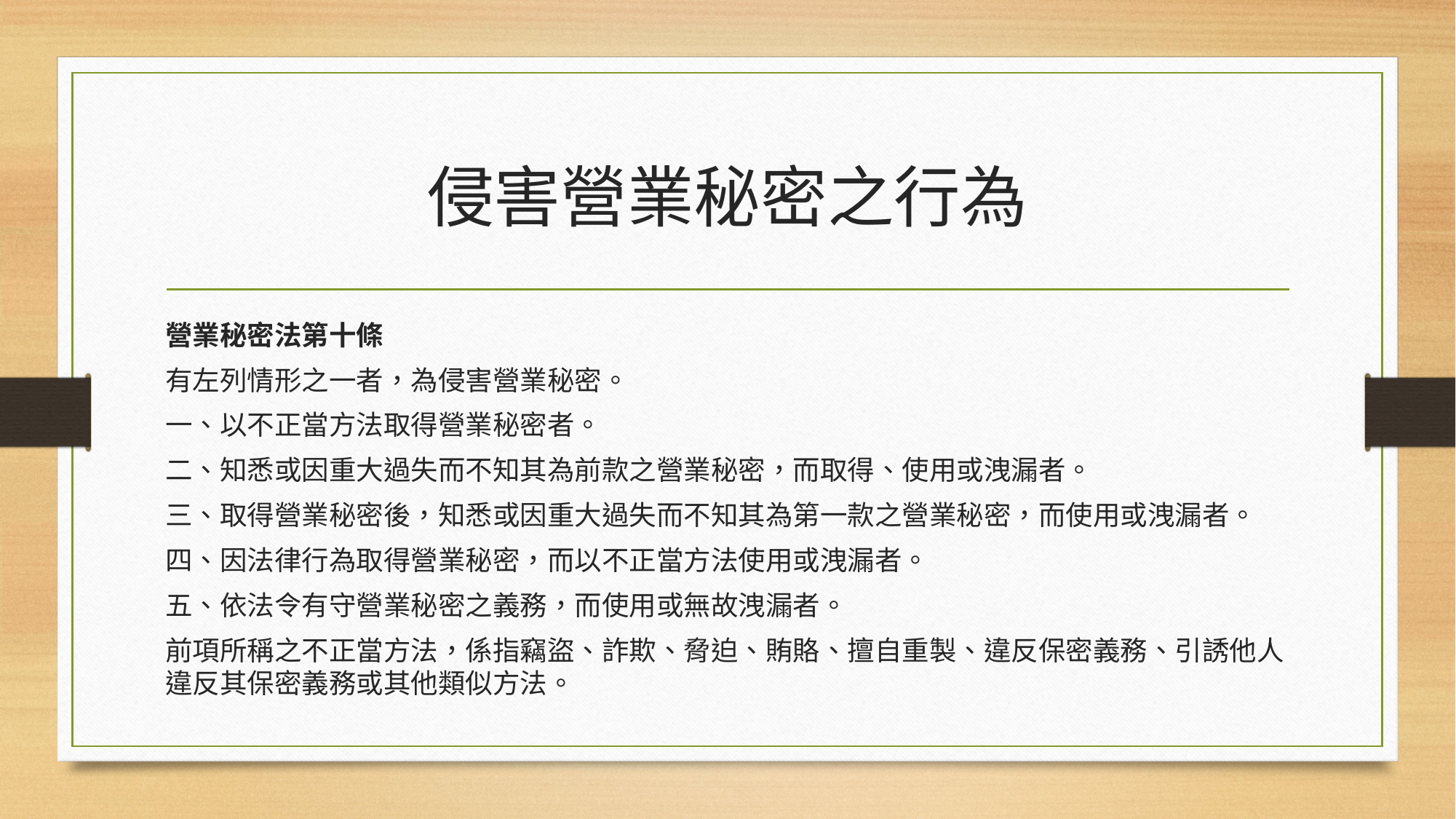

# 侵害營業秘密之行為
營業秘密法第十條
有左列情形之一者，為侵害營業秘密。
一、以不正當方法取得營業秘密者。
二、知悉或因重大過失而不知其為前款之營業秘密，而取得、使用或洩漏者。
三、取得營業秘密後，知悉或因重大過失而不知其為第一款之營業秘密，而使用或洩漏者。
四、因法律行為取得營業秘密，而以不正當方法使用或洩漏者。
五、依法令有守營業秘密之義務，而使用或無故洩漏者。
前項所稱之不正當方法，係指竊盜、詐欺、脅迫、賄賂、擅自重製、違反保密義務、引誘他人違反其保密義務或其他類似方法。